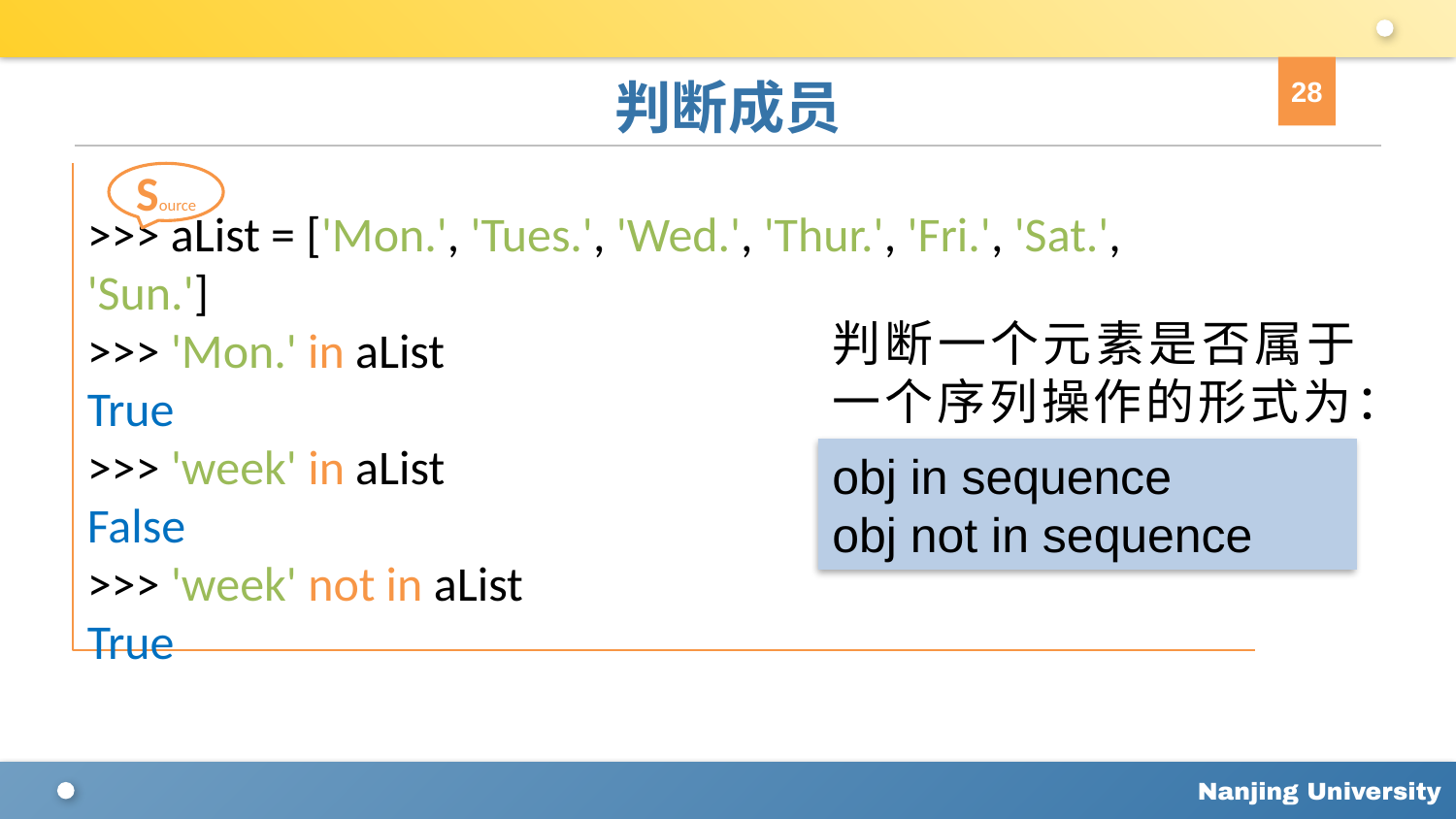

28
# 判断成员

>>> aList = ['Mon.', 'Tues.', 'Wed.', 'Thur.', 'Fri.', 'Sat.', 'Sun.']
>>> 'Mon.' in aList
True
>>> 'week' in aList
False
>>> 'week' not in aList
True
Source
判断一个元素是否属于一个序列操作的形式为：
obj in sequence
obj not in sequence